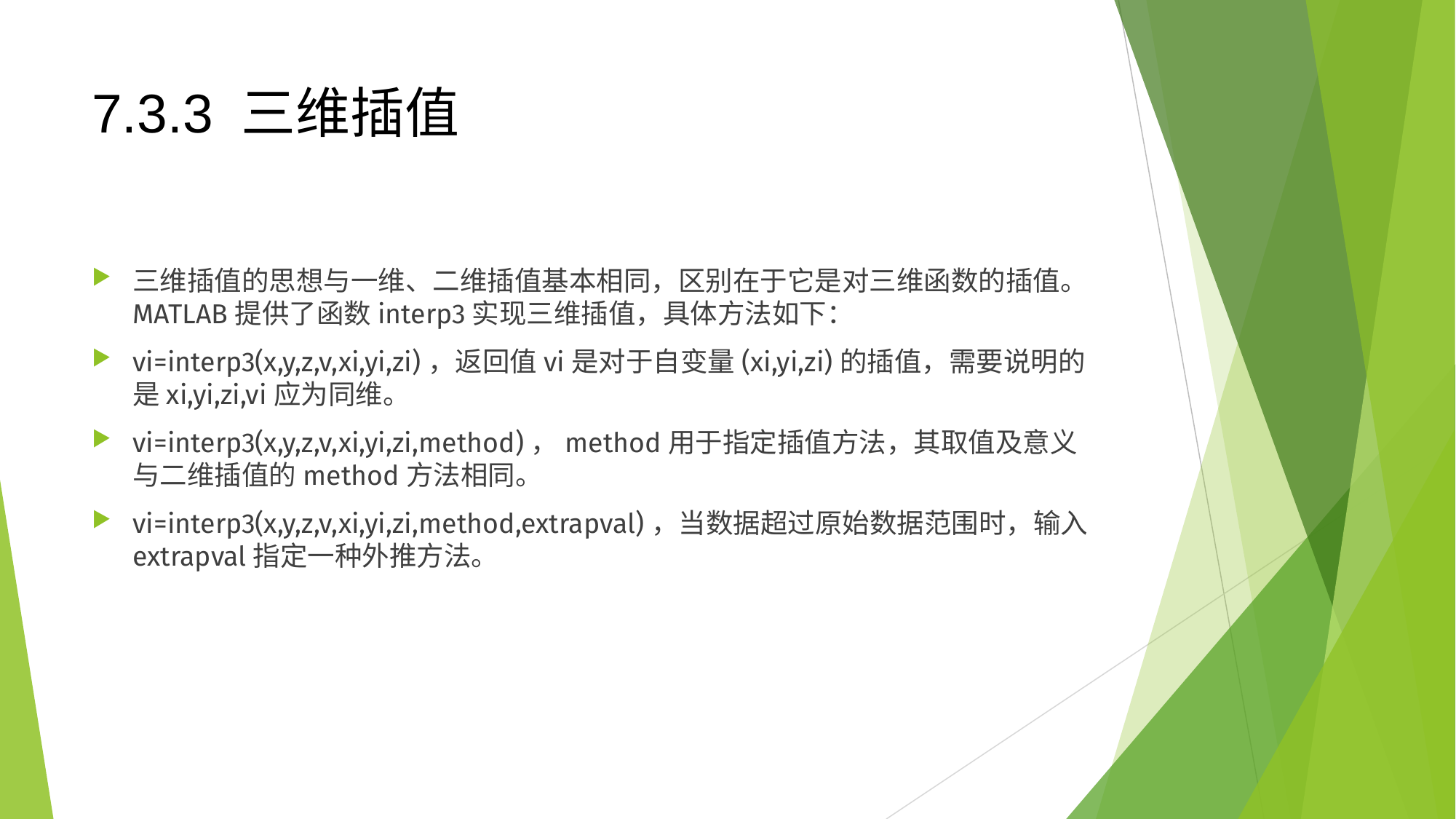

7.3.3 三维插值
三维插值的思想与一维、二维插值基本相同，区别在于它是对三维函数的插值。MATLAB提供了函数interp3实现三维插值，具体方法如下：
vi=interp3(x,y,z,v,xi,yi,zi)，返回值vi是对于自变量(xi,yi,zi)的插值，需要说明的是xi,yi,zi,vi应为同维。
vi=interp3(x,y,z,v,xi,yi,zi,method)，method用于指定插值方法，其取值及意义与二维插值的method方法相同。
vi=interp3(x,y,z,v,xi,yi,zi,method,extrapval)，当数据超过原始数据范围时，输入extrapval指定一种外推方法。